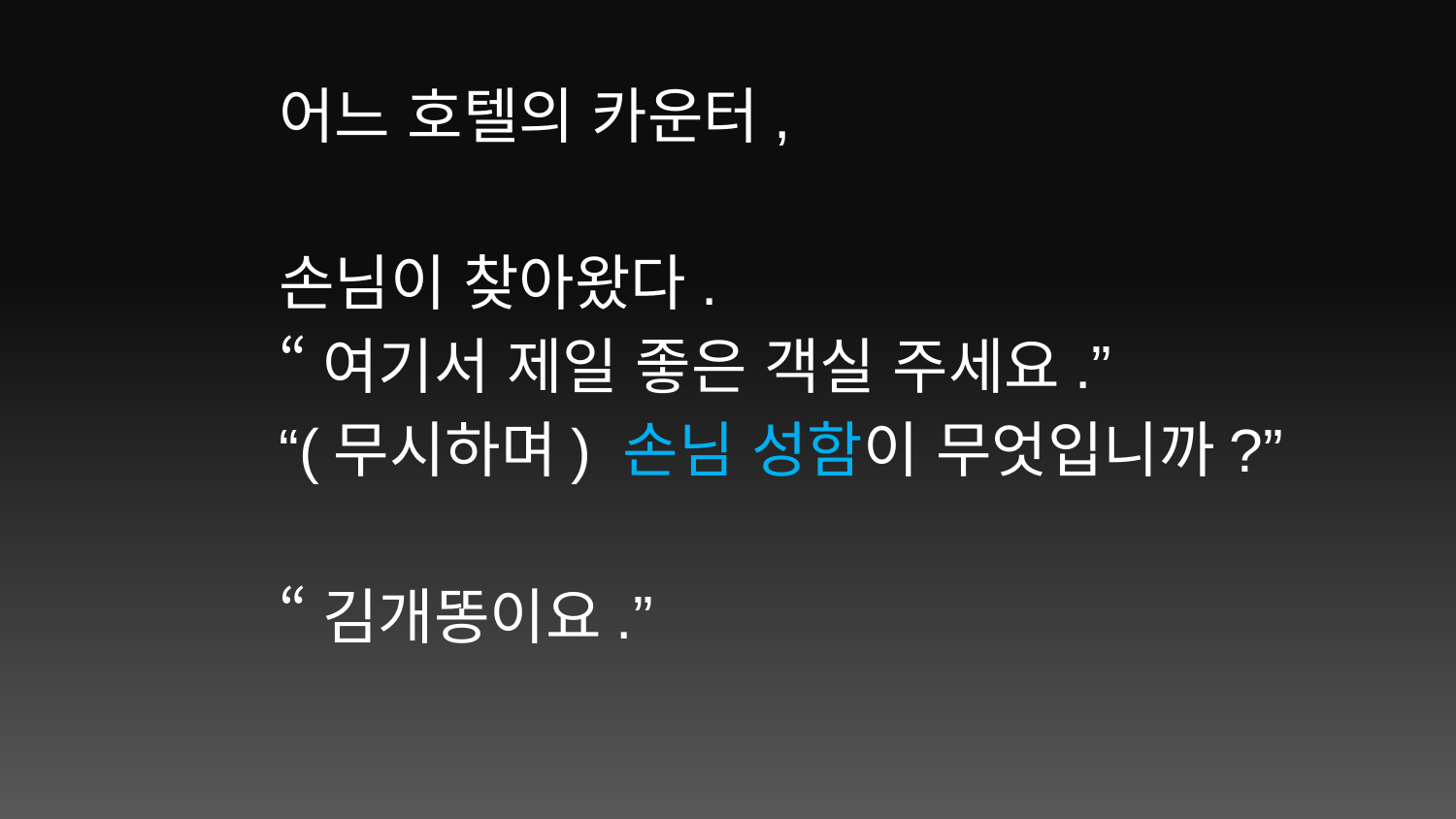

어느 호텔의 카운터,

손님이 찾아왔다.
“여기서 제일 좋은 객실 주세요.”
“(무시하며) 손님 성함이 무엇입니까?”

“김개똥이요.”